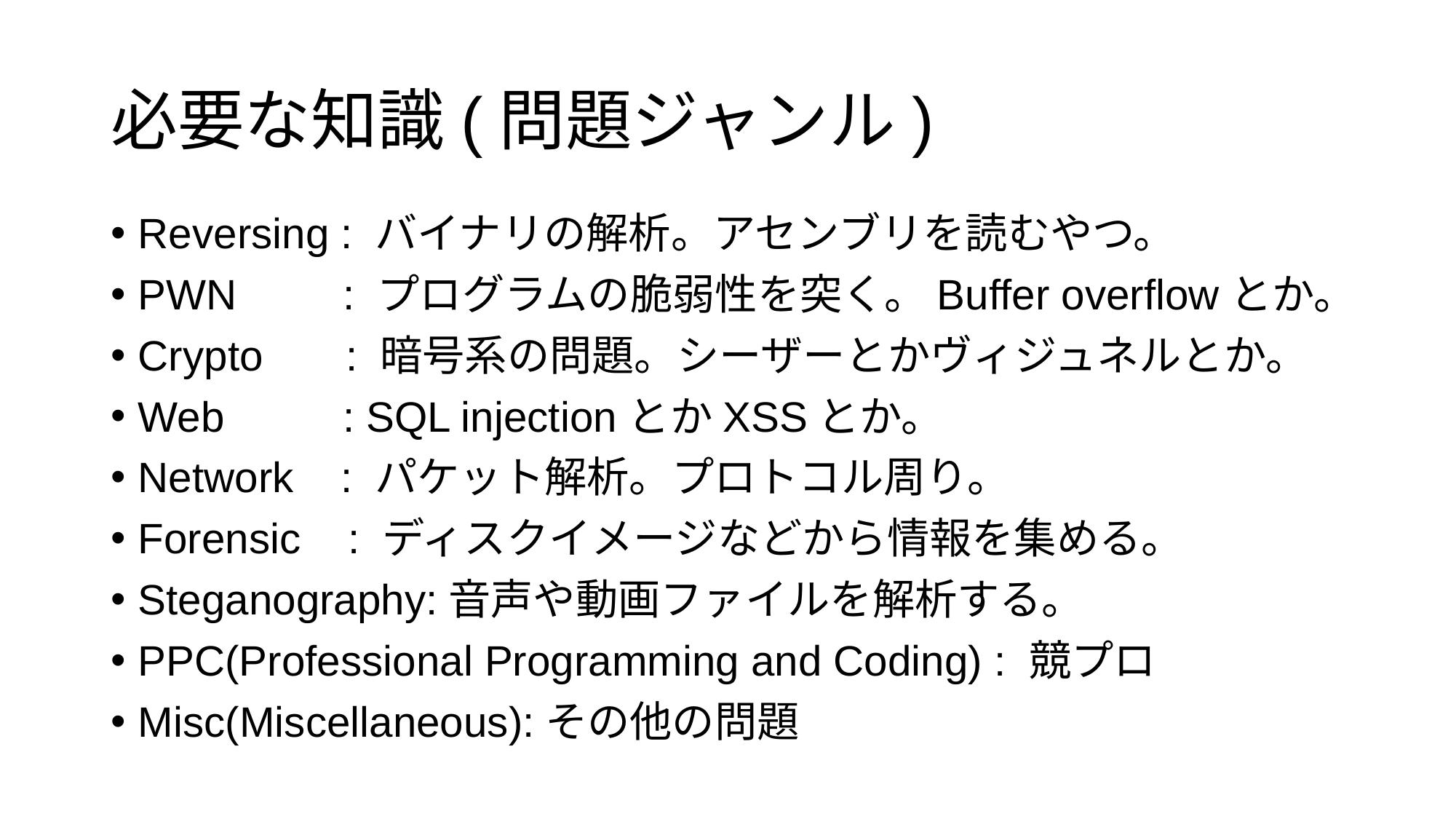

# 必要な知識(問題ジャンル)
Reversing : バイナリの解析。アセンブリを読むやつ。
PWN         : プログラムの脆弱性を突く。Buffer overflowとか。
Crypto       : 暗号系の問題。シーザーとかヴィジュネルとか。
Web          : SQL injectionとかXSSとか。
Network    : パケット解析。プロトコル周り。
Forensic    : ディスクイメージなどから情報を集める。
Steganography:音声や動画ファイルを解析する。
PPC(Professional Programming and Coding) : 競プロ
Misc(Miscellaneous):その他の問題